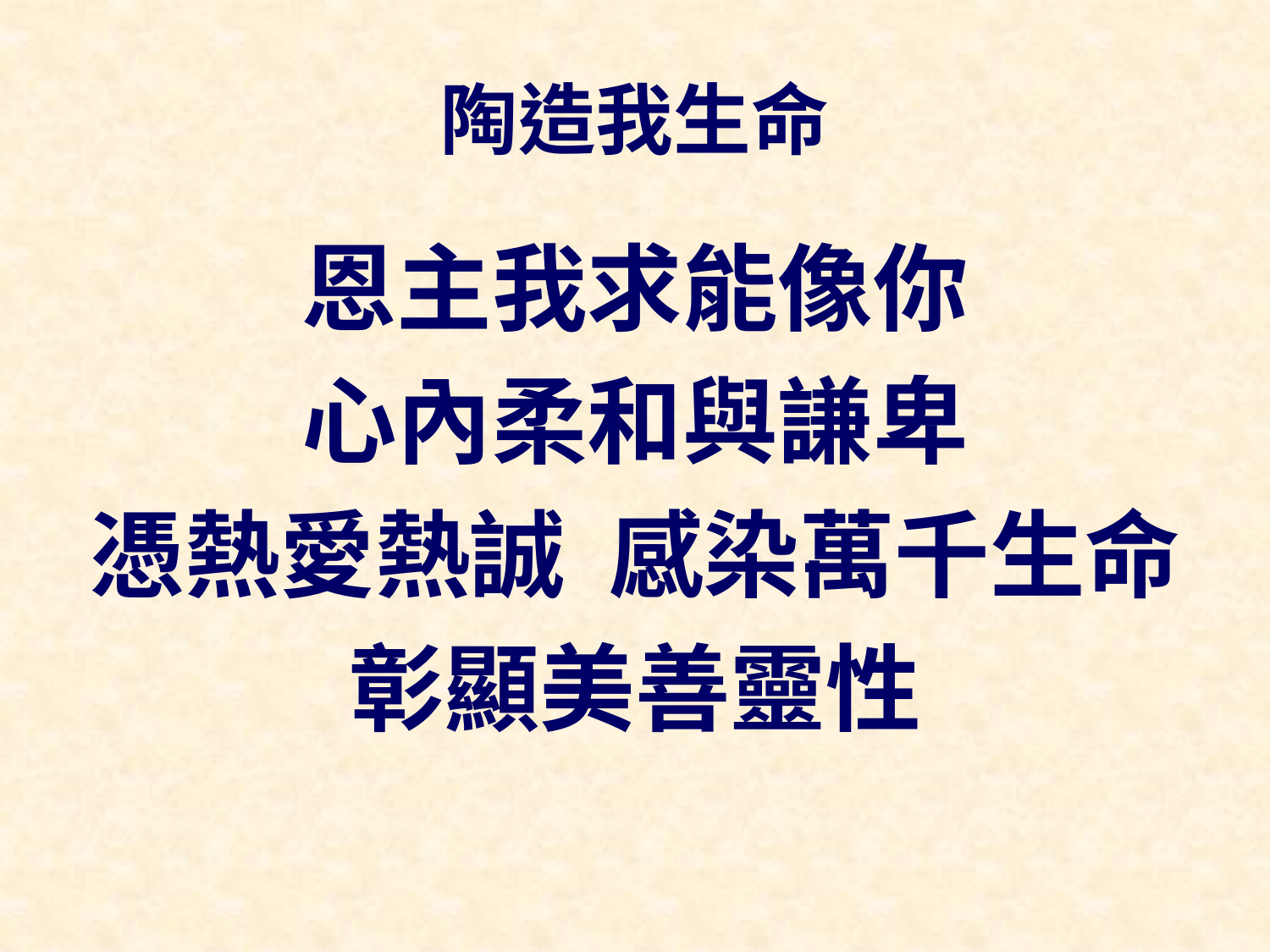

# 陶造我生命
恩主我求能像你
心內柔和與謙卑
憑熱愛熱誠  感染萬千生命
彰顯美善靈性